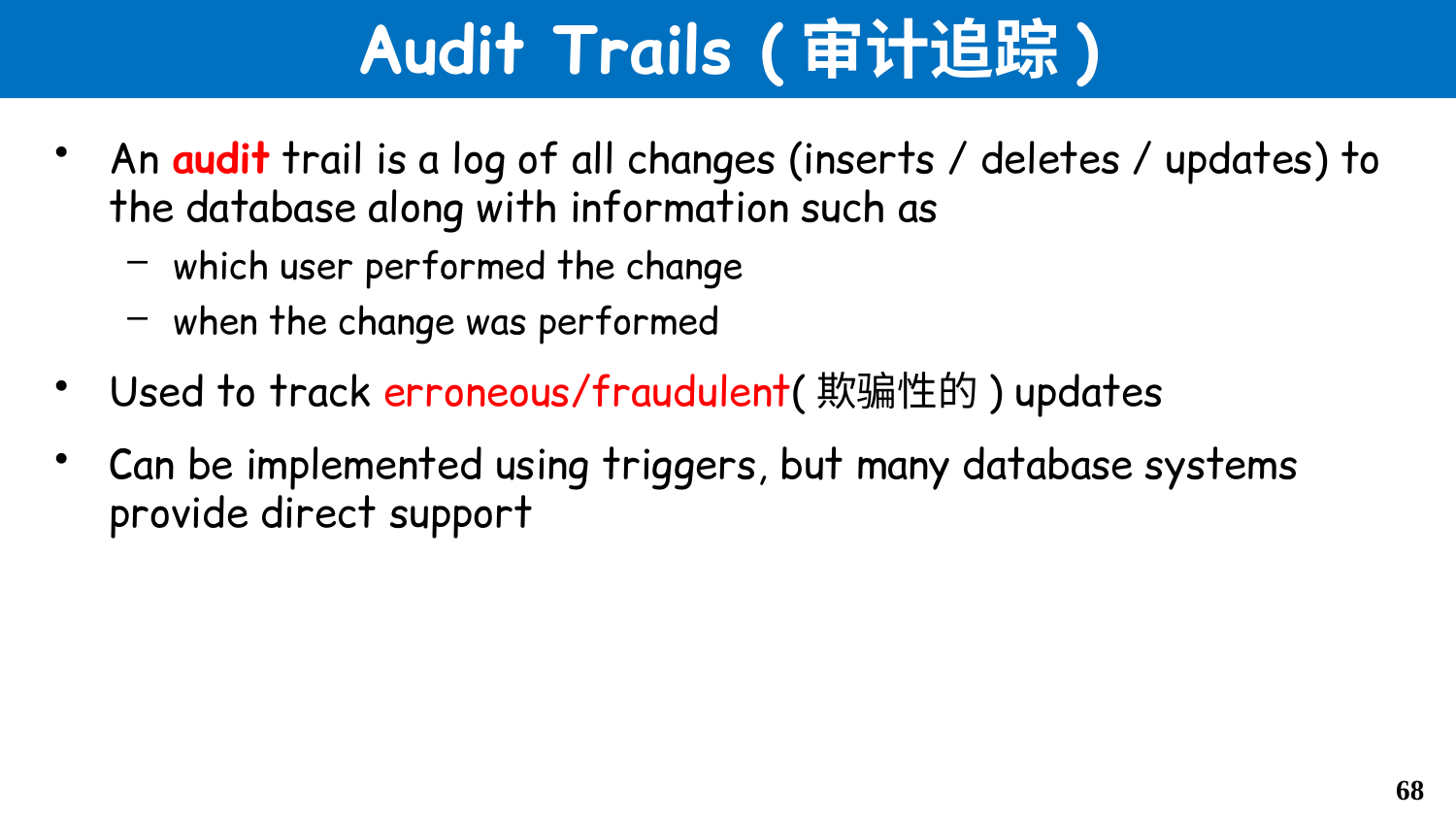

# Audit Trails (审计追踪)
An audit trail is a log of all changes (inserts / deletes / updates) to the database along with information such as
which user performed the change
when the change was performed
Used to track erroneous/fraudulent(欺骗性的) updates
Can be implemented using triggers, but many database systems provide direct support